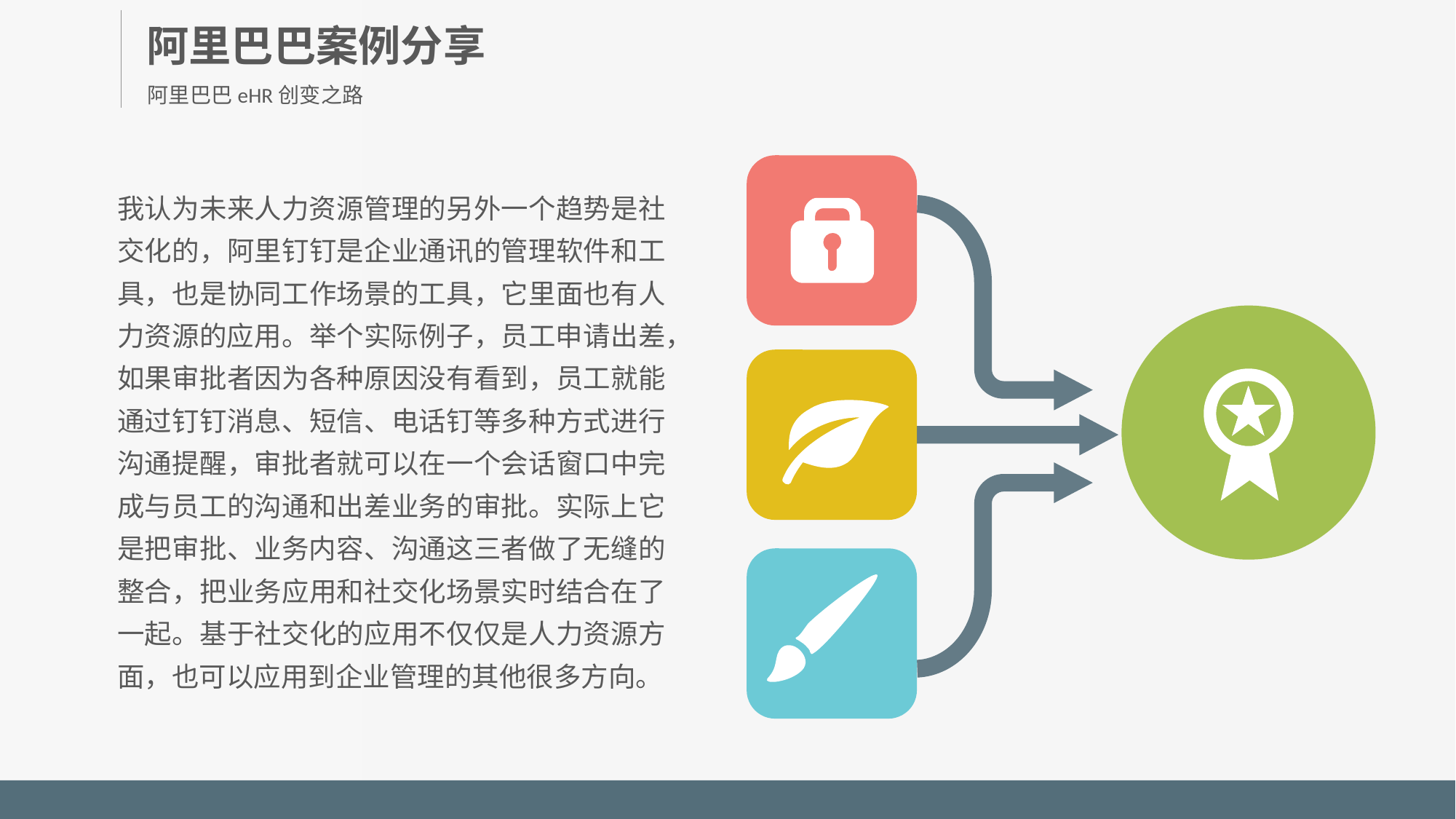

阿里巴巴案例分享
阿里巴巴eHR创变之路

我认为未来人力资源管理的另外一个趋势是社交化的，阿里钉钉是企业通讯的管理软件和工具，也是协同工作场景的工具，它里面也有人力资源的应用。举个实际例子，员工申请出差，如果审批者因为各种原因没有看到，员工就能通过钉钉消息、短信、电话钉等多种方式进行沟通提醒，审批者就可以在一个会话窗口中完成与员工的沟通和出差业务的审批。实际上它是把审批、业务内容、沟通这三者做了无缝的整合，把业务应用和社交化场景实时结合在了一起。基于社交化的应用不仅仅是人力资源方面，也可以应用到企业管理的其他很多方向。